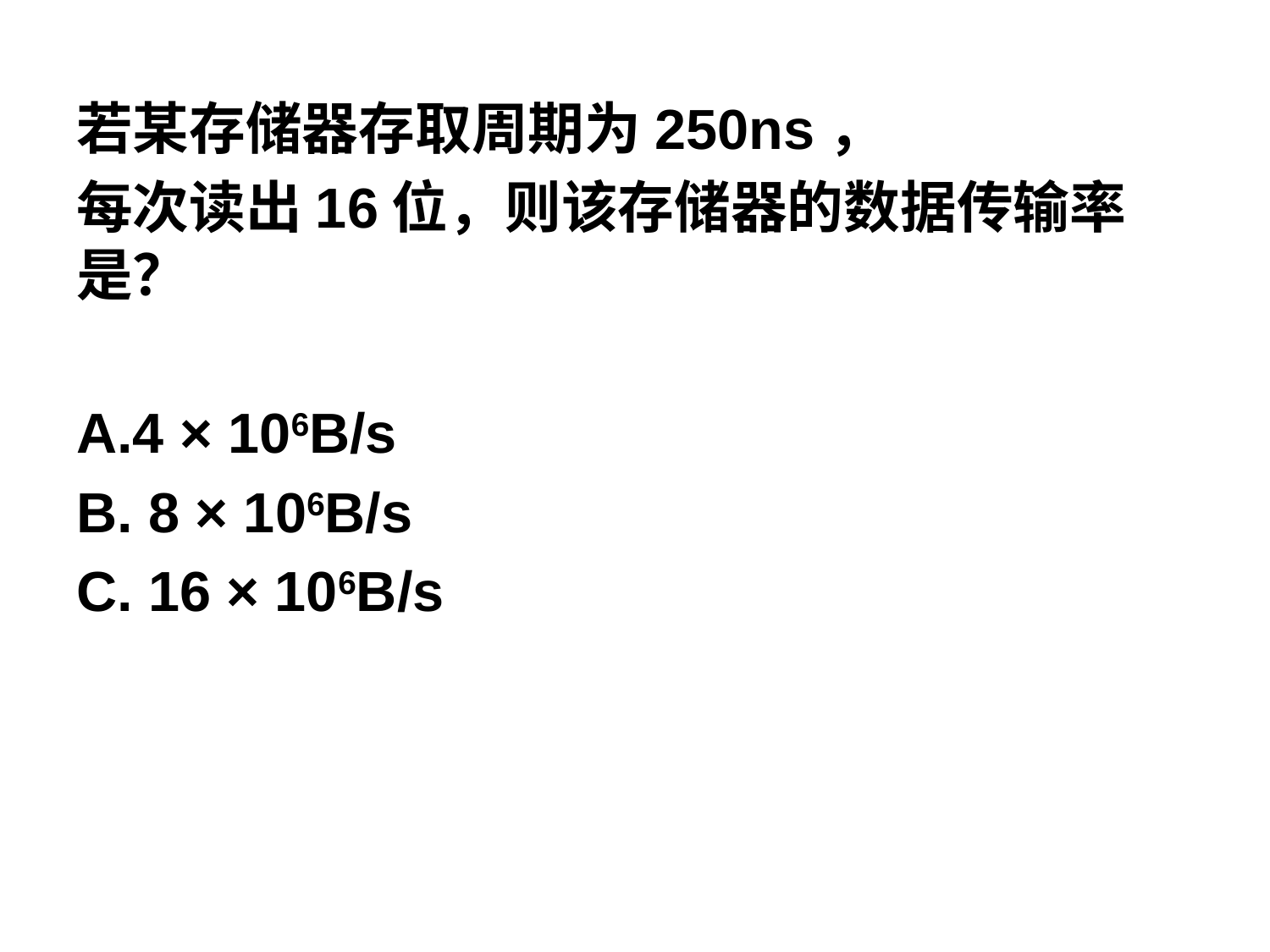

若某存储器存取周期为250ns，
每次读出16位，则该存储器的数据传输率是？

A.4 × 106B/s
B. 8 × 106B/s
C. 16 × 106B/s